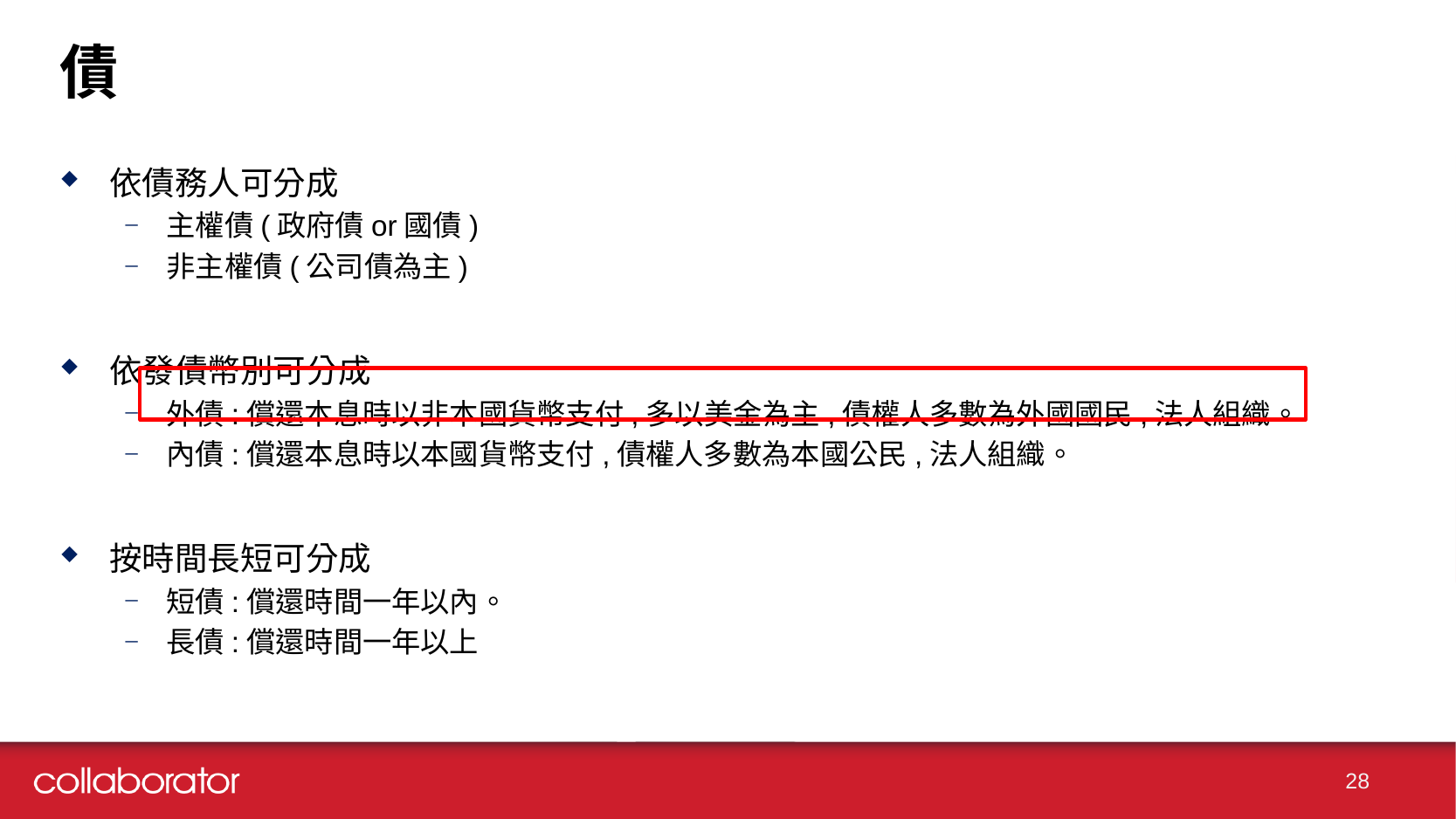

# 債
依債務人可分成
主權債(政府債or國債)
非主權債(公司債為主)

依發債幣別可分成
外債:償還本息時以非本國貨幣支付,多以美金為主,債權人多數為外國國民,法人組織。
內債:償還本息時以本國貨幣支付,債權人多數為本國公民,法人組織。

按時間長短可分成
短債:償還時間一年以內。
長債:償還時間一年以上

28